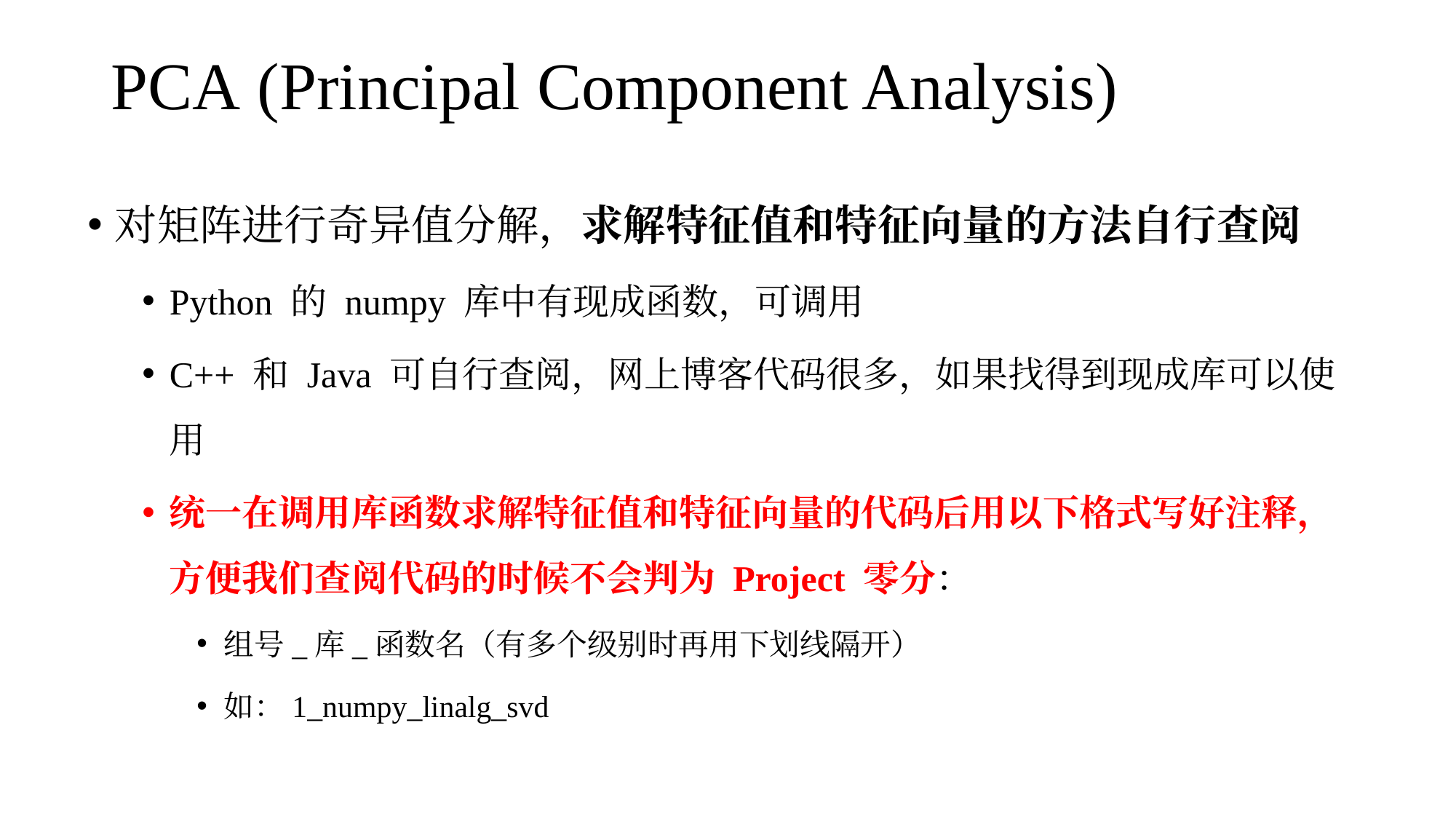

# PCA (Principal Component Analysis)
对矩阵进行奇异值分解，求解特征值和特征向量的方法自行查阅
Python 的 numpy 库中有现成函数，可调用
C++ 和 Java 可自行查阅，网上博客代码很多，如果找得到现成库可以使用
统一在调用库函数求解特征值和特征向量的代码后用以下格式写好注释，方便我们查阅代码的时候不会判为 Project 零分：
组号_库_函数名（有多个级别时再用下划线隔开）
如：1_numpy_linalg_svd